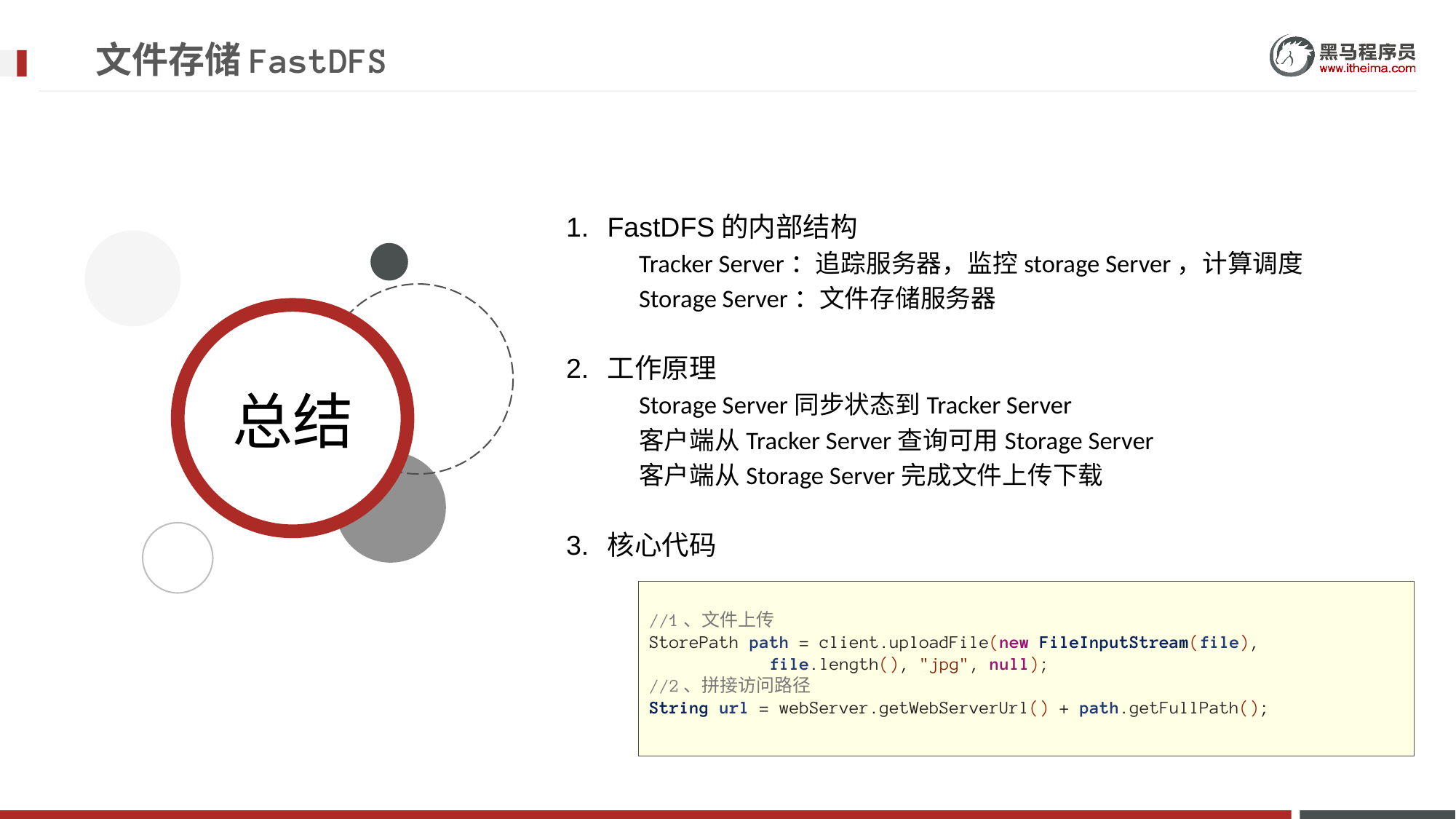

# 文件存储FastDFS
FastDFS的内部结构
Tracker Server：追踪服务器，监控storage Server，计算调度
Storage Server：文件存储服务器
工作原理
Storage Server同步状态到Tracker Server
客户端从Tracker Server查询可用Storage Server
客户端从Storage Server完成文件上传下载
核心代码

//1、文件上传
StorePath path = client.uploadFile(new FileInputStream(file),
            file.length(), "jpg", null);
//2、拼接访问路径
String url = webServer.getWebServerUrl() + path.getFullPath();